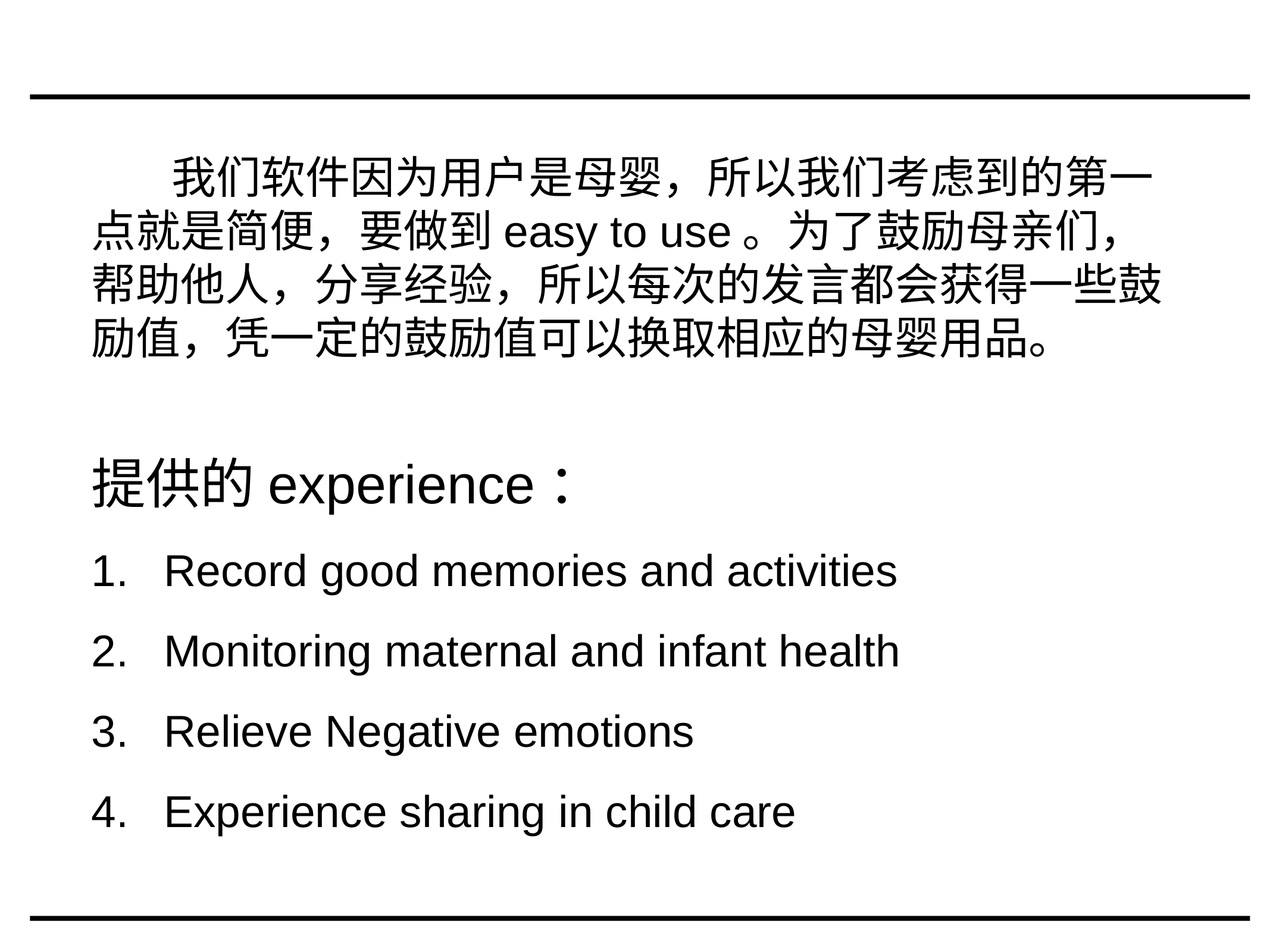

我们软件因为用户是母婴，所以我们考虑到的第一点就是简便，要做到easy to use。为了鼓励母亲们，帮助他人，分享经验，所以每次的发言都会获得一些鼓励值，凭一定的鼓励值可以换取相应的母婴用品。

提供的experience：
Record good memories and activities
Monitoring maternal and infant health
Relieve Negative emotions
Experience sharing in child care